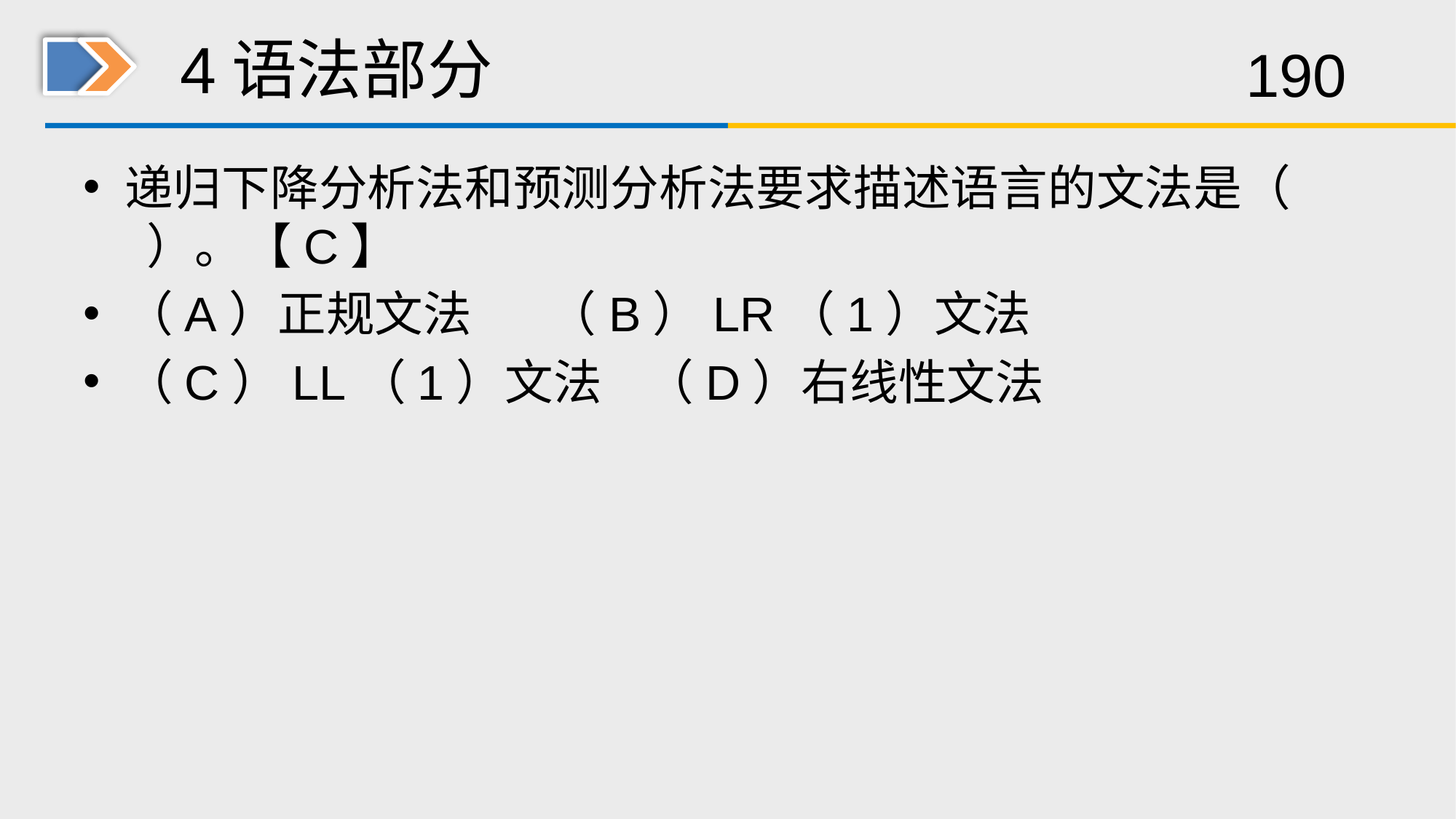

# 4语法部分
190
递归下降分析法和预测分析法要求描述语言的文法是（   ）。【C】
（A）正规文法       （B）LR（1）文法
（C）LL（1）文法    （D）右线性文法